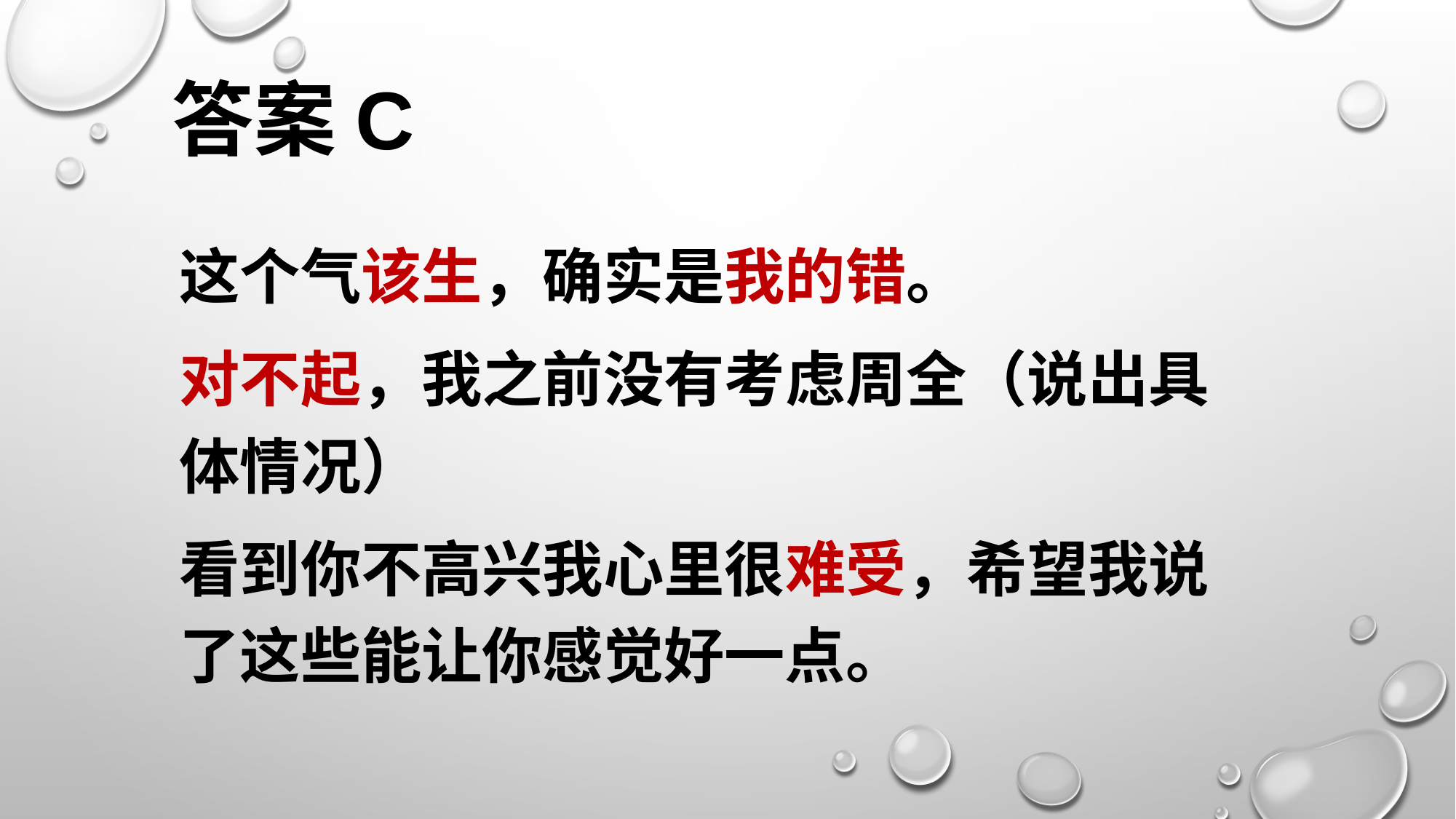

# 答案C
这个气该生，确实是我的错。
对不起，我之前没有考虑周全（说出具体情况）
看到你不高兴我心里很难受，希望我说了这些能让你感觉好一点。